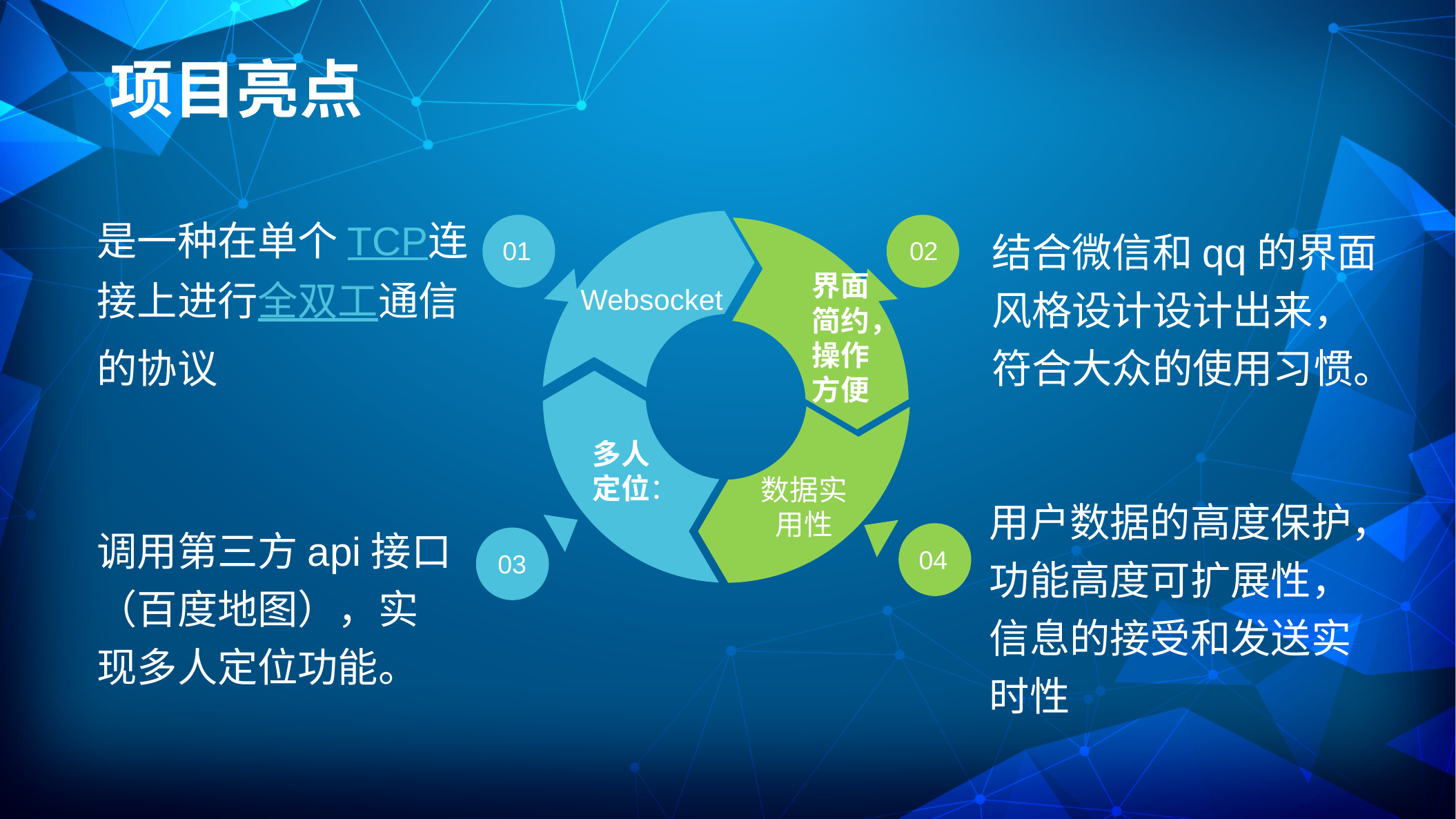

项目亮点
是一种在单个TCP连接上进行全双工通信的协议

结合微信和qq的界面风格设计设计出来，符合大众的使用习惯。

01
02
Websocket
界面简约，操作方便

多人定位：
数据实用性
用户数据的高度保护，功能高度可扩展性，信息的接受和发送实时性

调用第三方api接口（百度地图），实现多人定位功能。
04
03